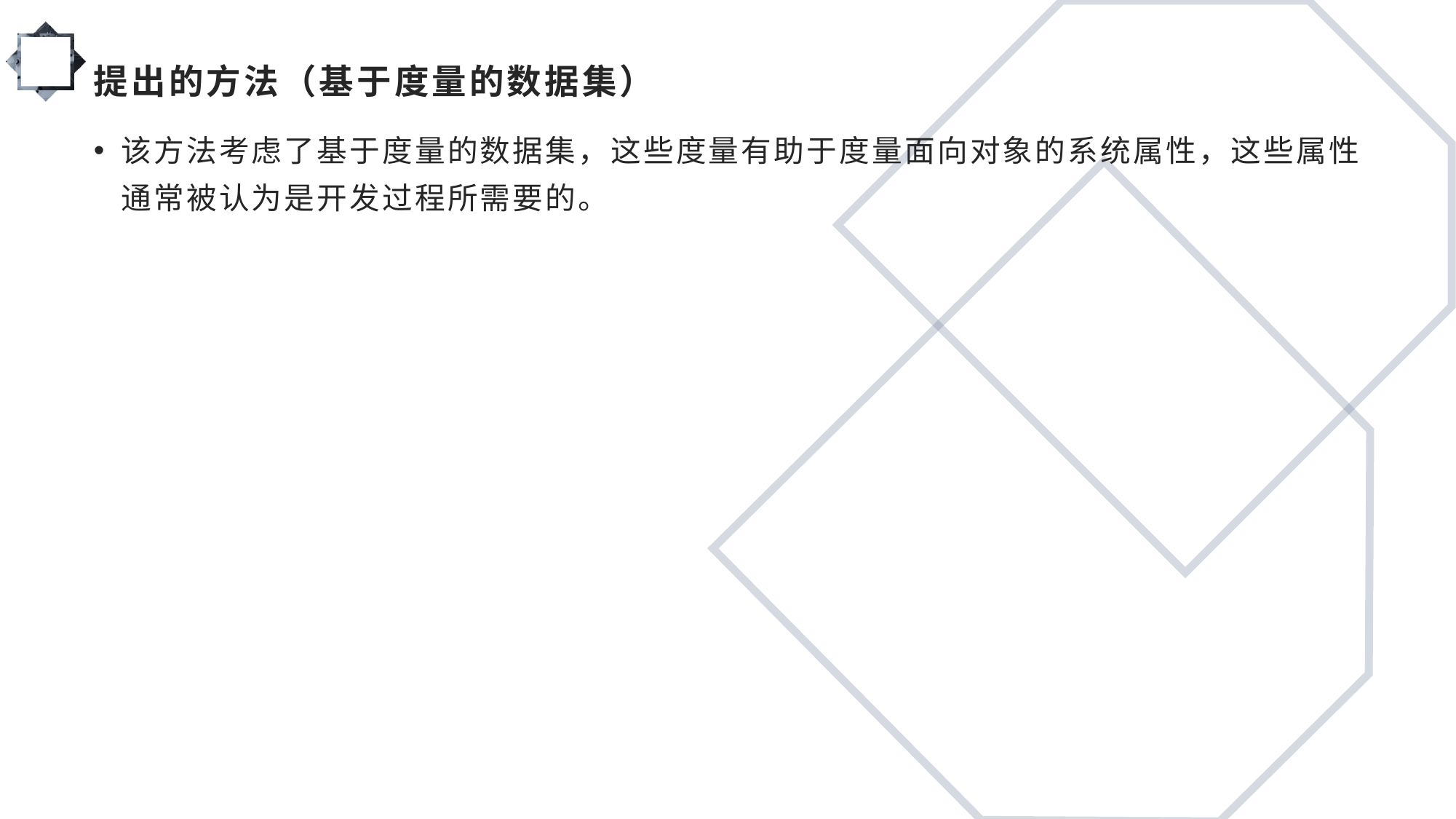

# 提出的方法（基于度量的数据集）
该方法考虑了基于度量的数据集，这些度量有助于度量面向对象的系统属性，这些属性通常被认为是开发过程所需要的。